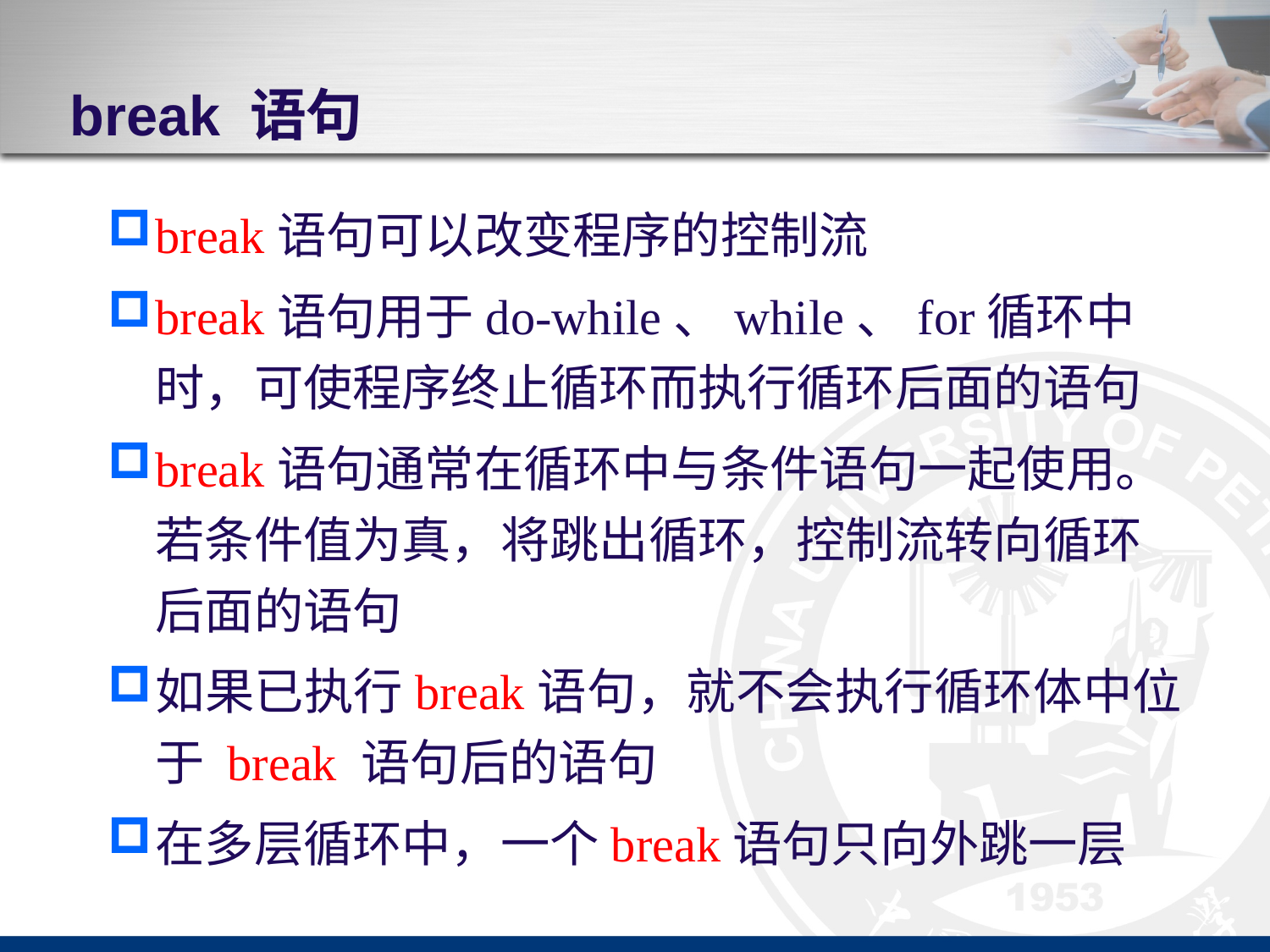

# break 语句
break语句可以改变程序的控制流
break语句用于do-while、while、for循环中时，可使程序终止循环而执行循环后面的语句
break语句通常在循环中与条件语句一起使用。若条件值为真，将跳出循环，控制流转向循环后面的语句
如果已执行break语句，就不会执行循环体中位于 break 语句后的语句
在多层循环中，一个break语句只向外跳一层